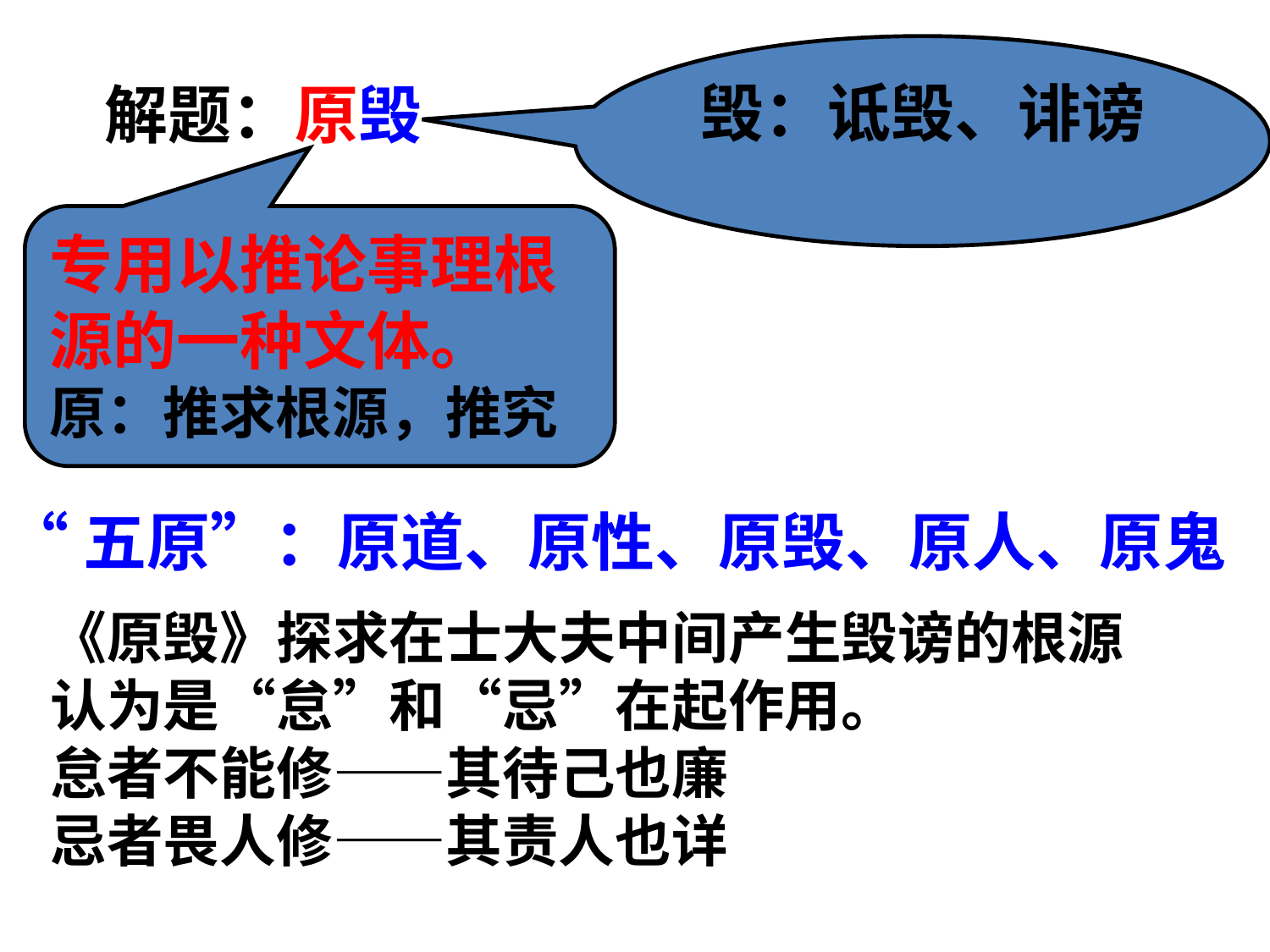

毁：诋毁、诽谤
解题：原毁
专用以推论事理根源的一种文体。
原：推求根源，推究
“五原”：原道、原性、原毁、原人、原鬼
《原毁》探求在士大夫中间产生毁谤的根源
认为是“怠”和“忌”在起作用。
怠者不能修——其待己也廉
忌者畏人修——其责人也详